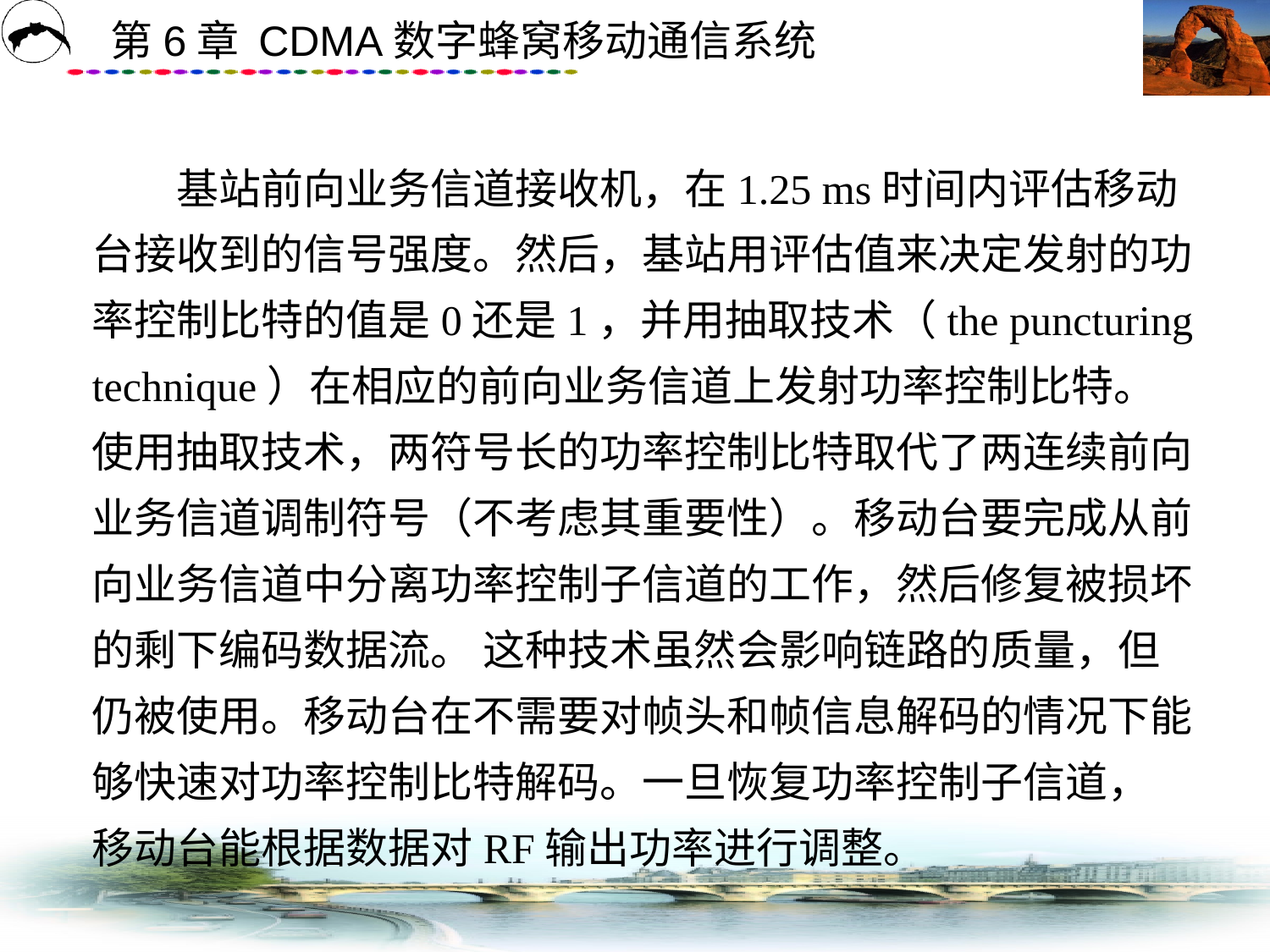

# 基站前向业务信道接收机，在1.25 ms时间内评估移动台接收到的信号强度。然后，基站用评估值来决定发射的功率控制比特的值是0还是1，并用抽取技术（the puncturing technique）在相应的前向业务信道上发射功率控制比特。使用抽取技术，两符号长的功率控制比特取代了两连续前向业务信道调制符号（不考虑其重要性）。移动台要完成从前向业务信道中分离功率控制子信道的工作，然后修复被损坏的剩下编码数据流。 这种技术虽然会影响链路的质量，但仍被使用。移动台在不需要对帧头和帧信息解码的情况下能够快速对功率控制比特解码。一旦恢复功率控制子信道， 移动台能根据数据对RF输出功率进行调整。